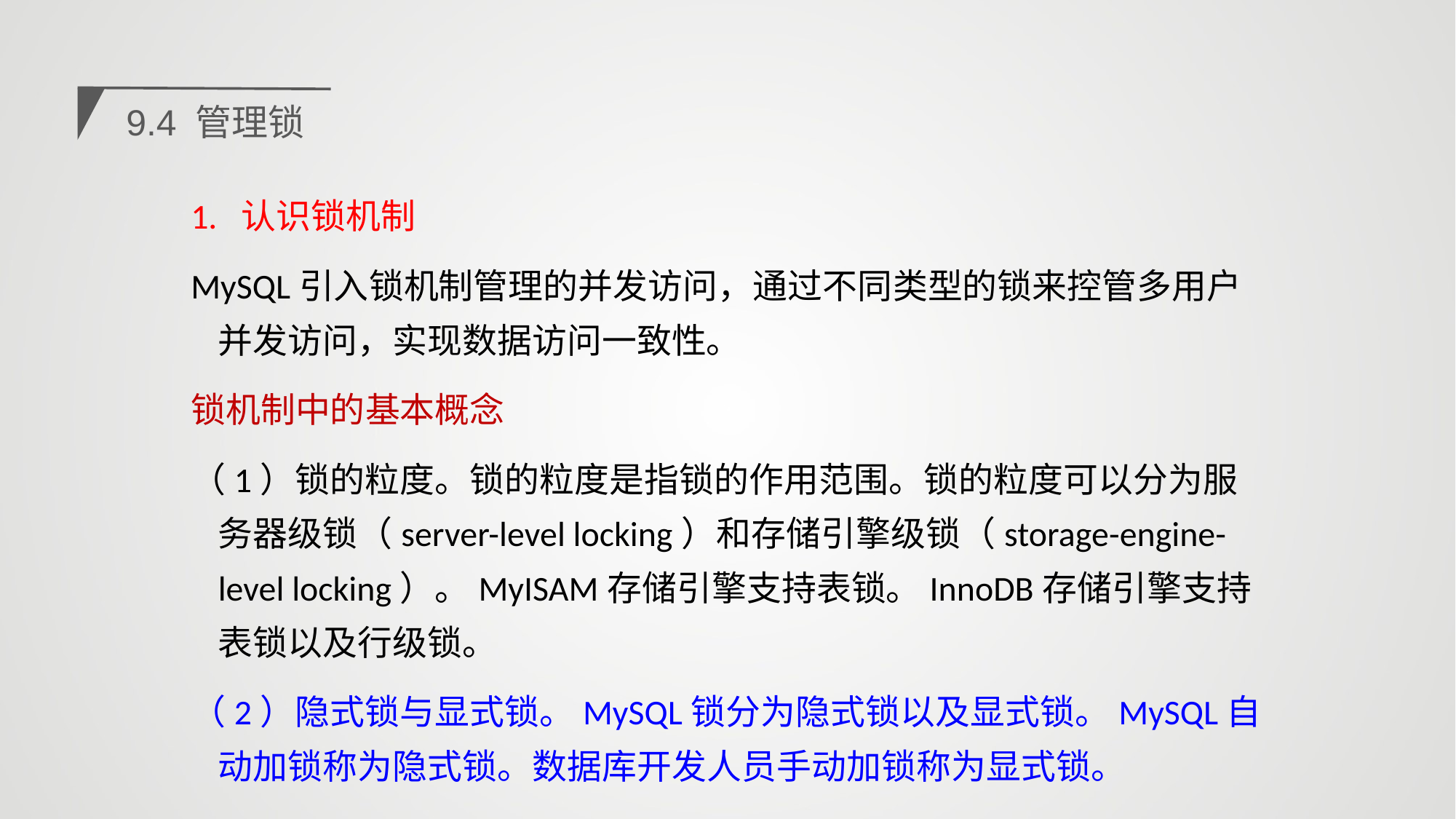

9.4 管理锁

1.  认识锁机制
MySQL引入锁机制管理的并发访问，通过不同类型的锁来控管多用户并发访问，实现数据访问一致性。
锁机制中的基本概念
（1）锁的粒度。锁的粒度是指锁的作用范围。锁的粒度可以分为服务器级锁（server-level locking）和存储引擎级锁（storage-engine-level locking）。MyISAM存储引擎支持表锁。InnoDB存储引擎支持表锁以及行级锁。
（2）隐式锁与显式锁。MySQL锁分为隐式锁以及显式锁。MySQL自动加锁称为隐式锁。数据库开发人员手动加锁称为显式锁。